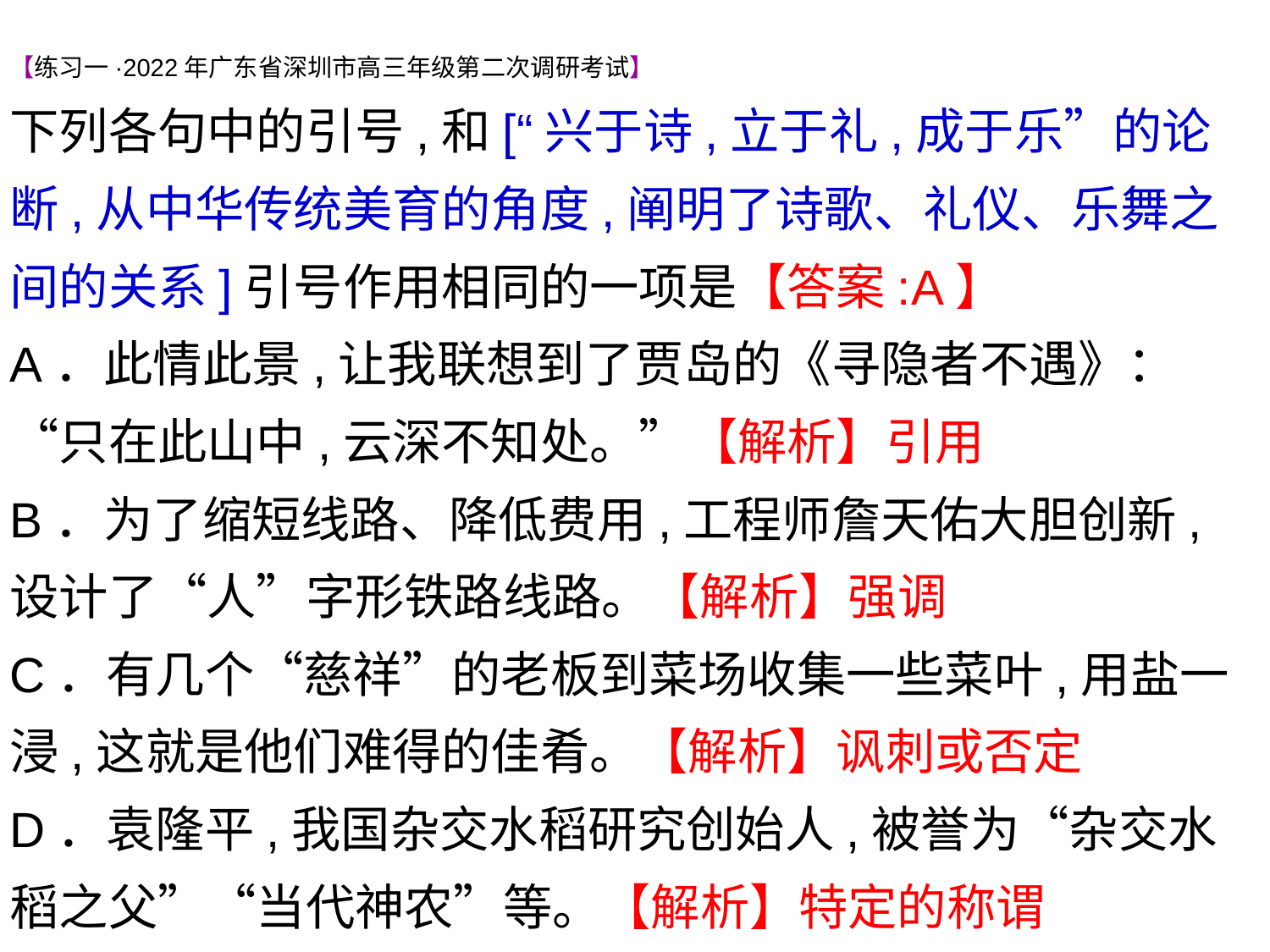

【练习一·2022年广东省深圳市高三年级第二次调研考试】
下列各句中的引号,和[“兴于诗,立于礼,成于乐”的论断,从中华传统美育的角度,阐明了诗歌、礼仪、乐舞之间的关系]引号作用相同的一项是【答案:A】
A．此情此景,让我联想到了贾岛的《寻隐者不遇》：“只在此山中,云深不知处。”【解析】引用
B．为了缩短线路、降低费用,工程师詹天佑大胆创新,设计了“人”字形铁路线路。【解析】强调
C．有几个“慈祥”的老板到菜场收集一些菜叶,用盐一浸,这就是他们难得的佳肴。【解析】讽刺或否定
D．袁隆平,我国杂交水稻研究创始人,被誉为“杂交水稻之父”“当代神农”等。【解析】特定的称谓